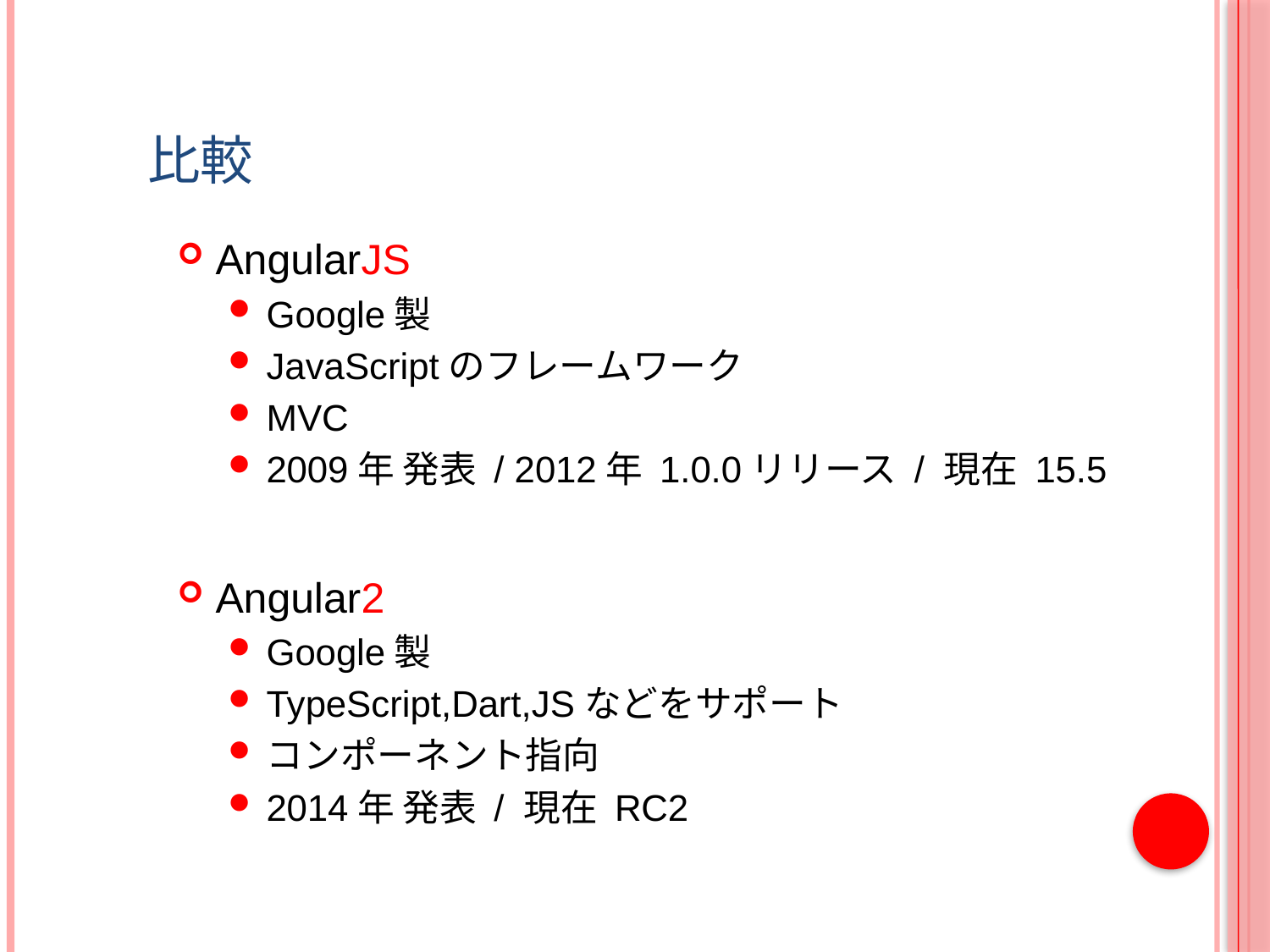

# 比較
AngularJS
Google製
JavaScriptのフレームワーク
MVC
2009年 発表 / 2012年 1.0.0リリース / 現在 15.5

Angular2
Google製
TypeScript,Dart,JSなどをサポート
コンポーネント指向
2014年 発表 / 現在 RC2